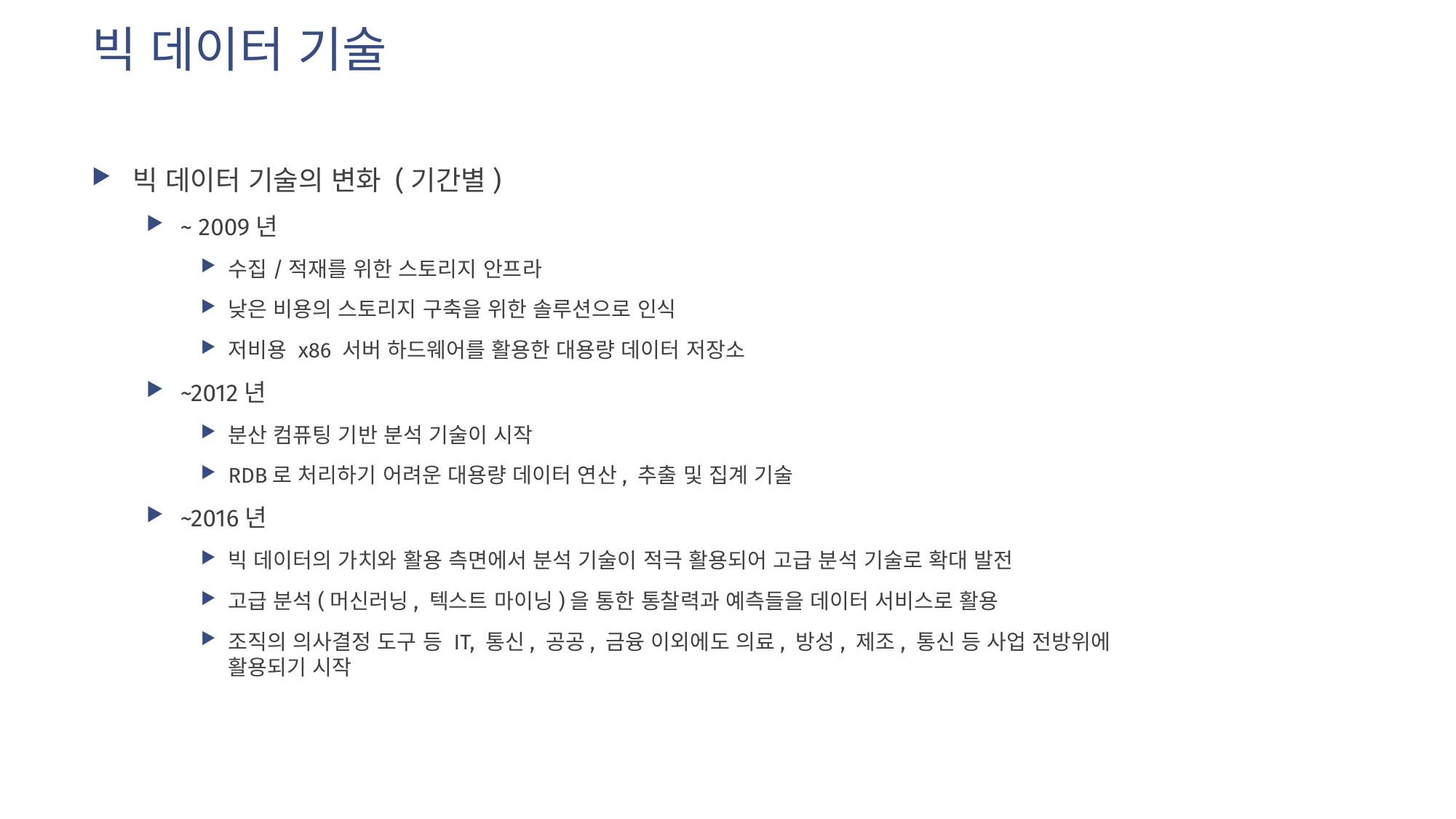

# 빅 데이터 기술
빅 데이터 기술의 변화 (기간별)
~ 2009년
수집/적재를 위한 스토리지 안프라
낮은 비용의 스토리지 구축을 위한 솔루션으로 인식
저비용 x86 서버 하드웨어를 활용한 대용량 데이터 저장소
~2012년
분산 컴퓨팅 기반 분석 기술이 시작
RDB로 처리하기 어려운 대용량 데이터 연산, 추출 및 집계 기술
~2016년
빅 데이터의 가치와 활용 측면에서 분석 기술이 적극 활용되어 고급 분석 기술로 확대 발전
고급 분석(머신러닝, 텍스트 마이닝)을 통한 통찰력과 예측들을 데이터 서비스로 활용
조직의 의사결정 도구 등 IT, 통신, 공공, 금융 이외에도 의료, 방성, 제조, 통신 등 사업 전방위에
활용되기 시작